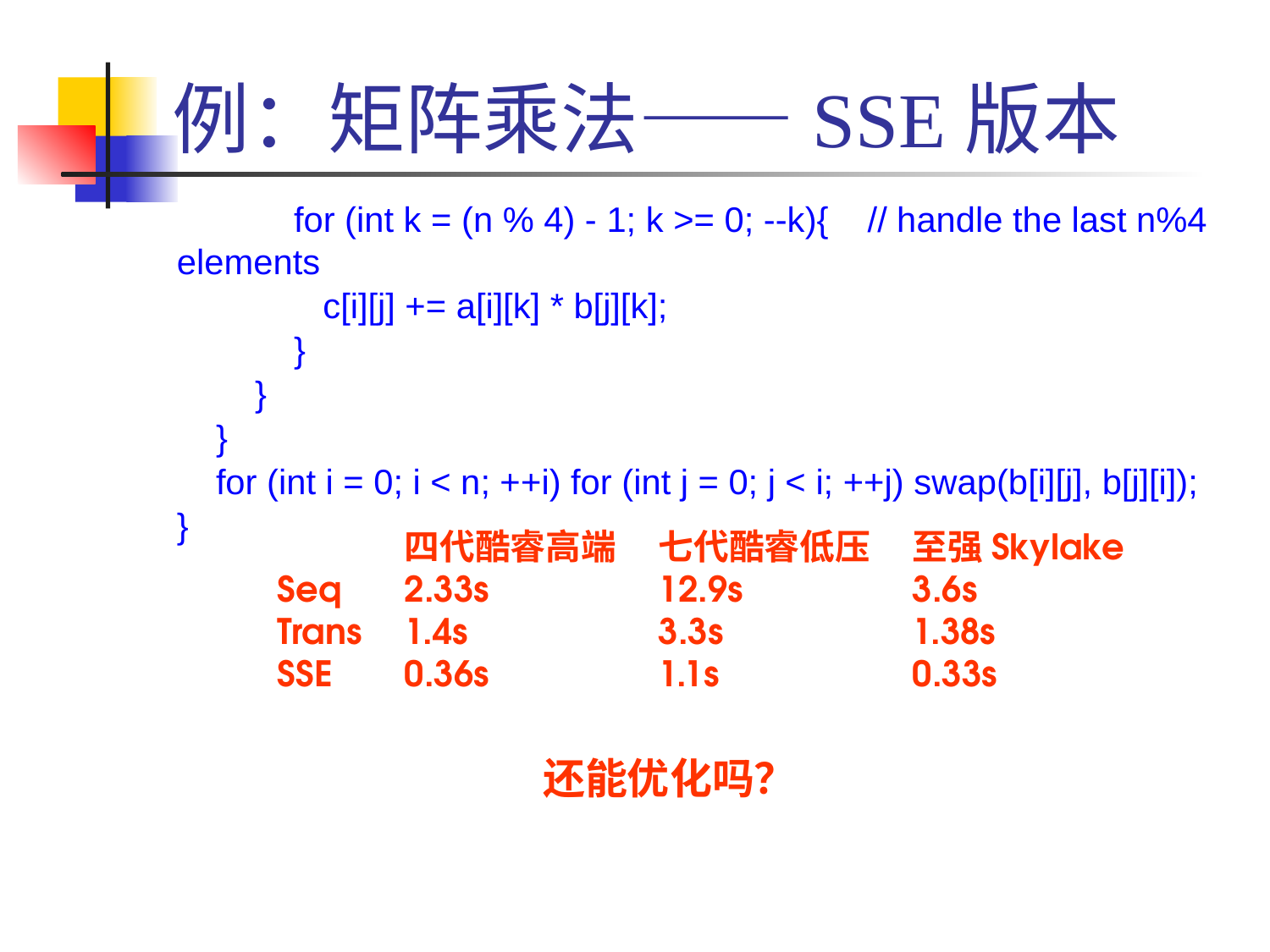

# 例：矩阵乘法——SSE版本
            for (int k = (n % 4) - 1; k >= 0; --k){    // handle the last n%4 elements
               c[i][j] += a[i][k] * b[j][k];
            }
        }
    }
    for (int i = 0; i < n; ++i) for (int j = 0; j < i; ++j) swap(b[i][j], b[j][i]);
}

	四代酷睿高端	七代酷睿低压	至强Skylake
Seq	2.33s		12.9s		3.6s
Trans	1.4s		3.3s		1.38s
SSE	0.36s		1.1s		0.33s
还能优化吗？